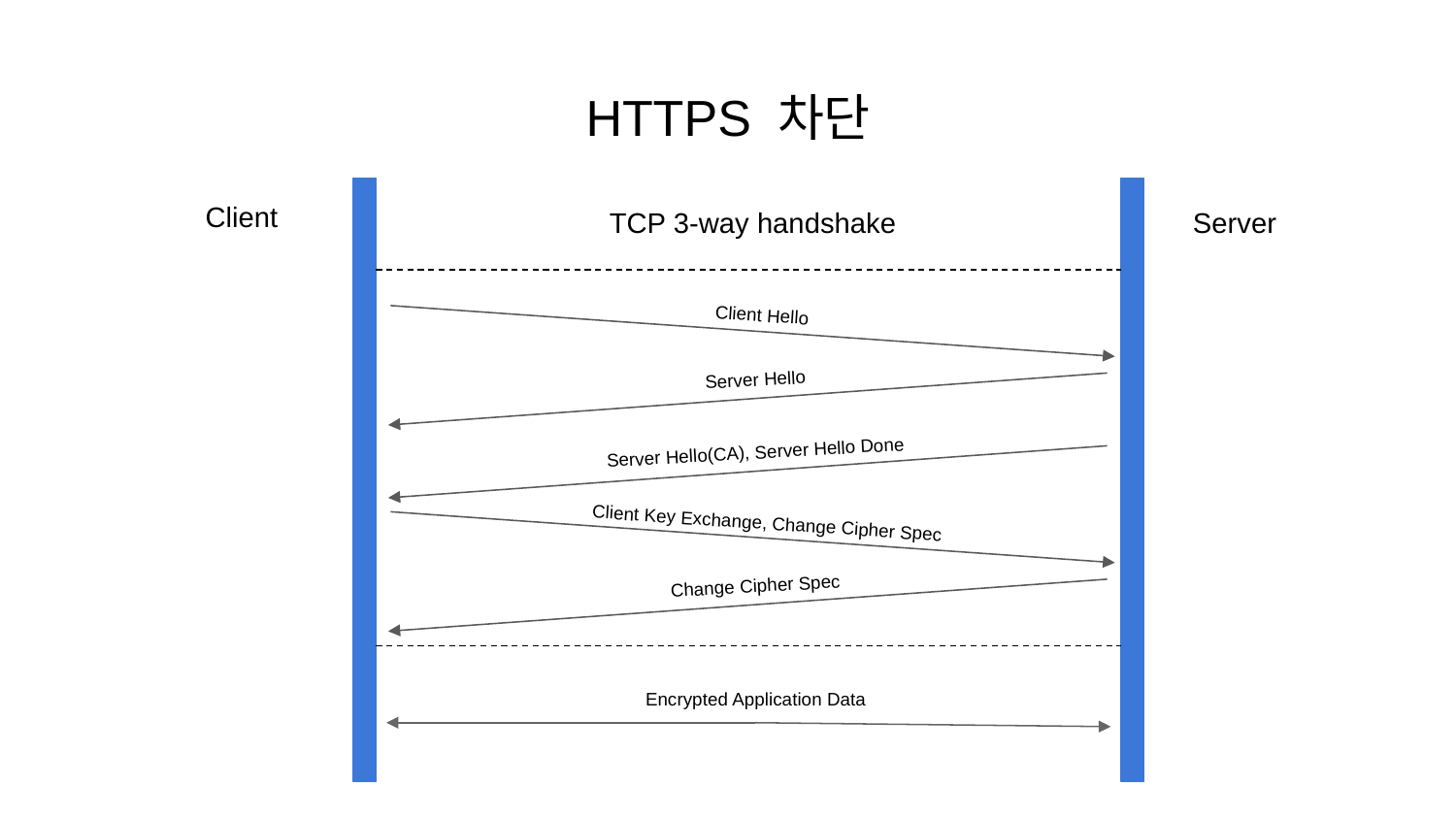

# HTTPS 차단

Client
TCP 3-way handshake
Server
Client Hello
Server Hello
Server Hello(CA), Server Hello Done
Client Key Exchange, Change Cipher Spec
Change Cipher Spec
Encrypted Application Data